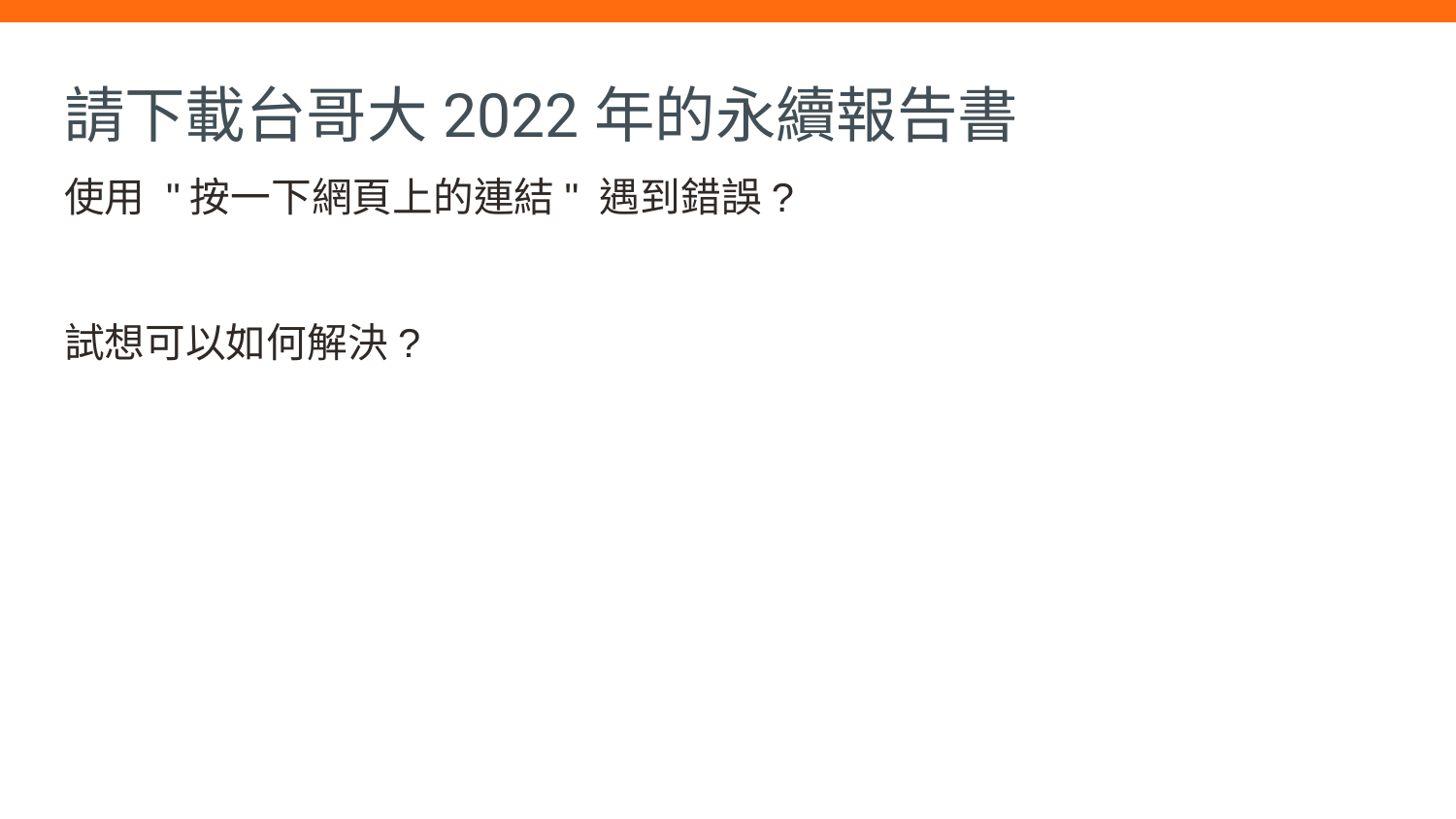

# 請下載台哥大2022年的永續報告書
使用 "按一下網頁上的連結" 遇到錯誤?

試想可以如何解決?